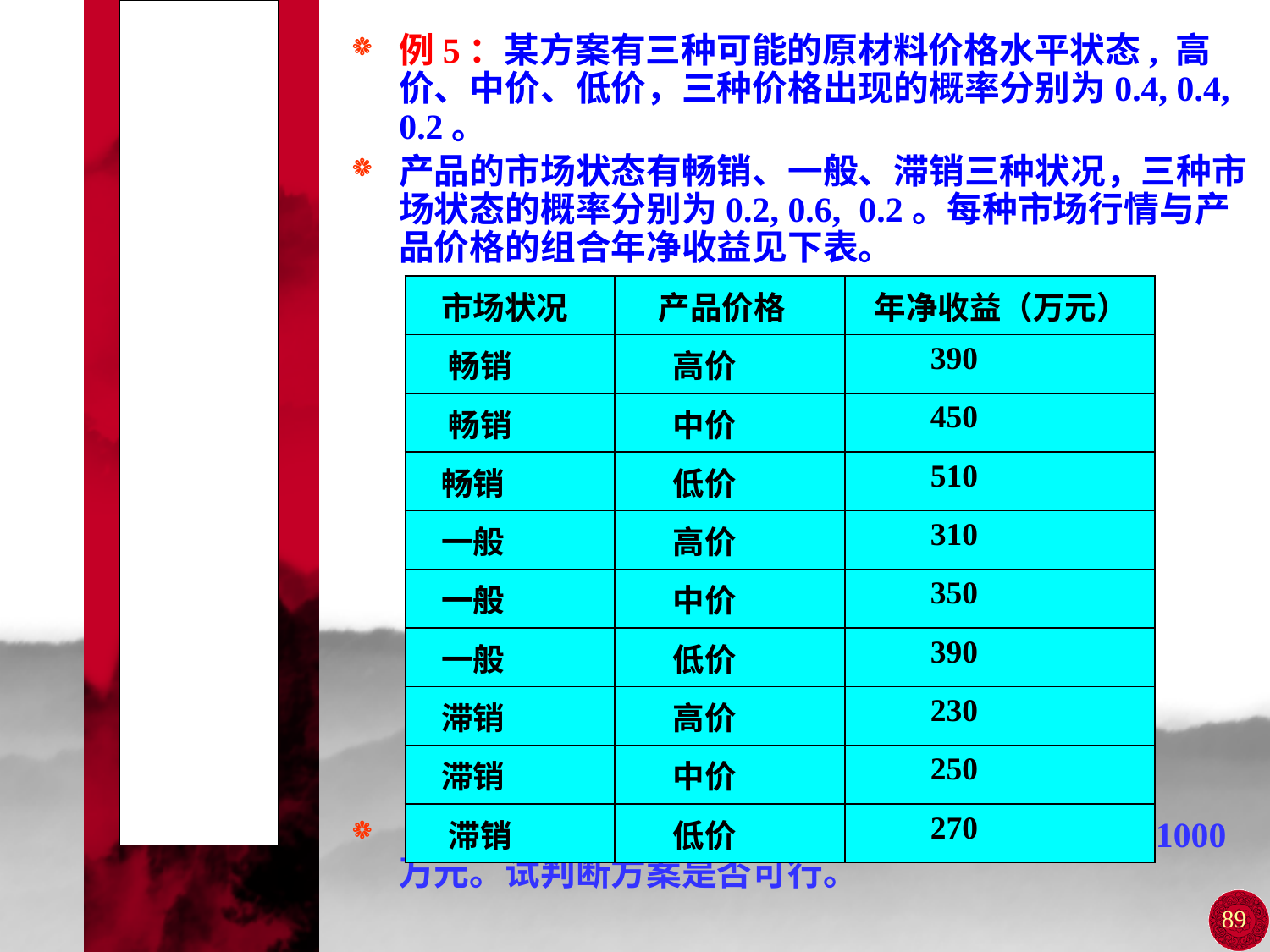

# 第三节     概率分析
例5：某方案有三种可能的原材料价格水平状态, 高价、中价、低价，三种价格出现的概率分别为0.4, 0.4, 0.2。
产品的市场状态有畅销、一般、滞销三种状况，三种市场状态的概率分别为0.2, 0.6,  0.2。每种市场行情与产品价格的组合年净收益见下表。

  若年折现率为12%，寿命期为5年，期初投资1000万元。试判断方案是否可行。
| 市场状况 | 产品价格 | 年净收益（万元） |
| --- | --- | --- |
| 畅销 | 高价 | 390 |
| 畅销 | 中价 | 450 |
| 畅销 | 低价 | 510 |
| 一般 | 高价 | 310 |
| 一般 | 中价 | 350 |
| 一般 | 低价 | 390 |
| 滞销 | 高价 | 230 |
| 滞销 | 中价 | 250 |
| 滞销 | 低价 | 270 |
89